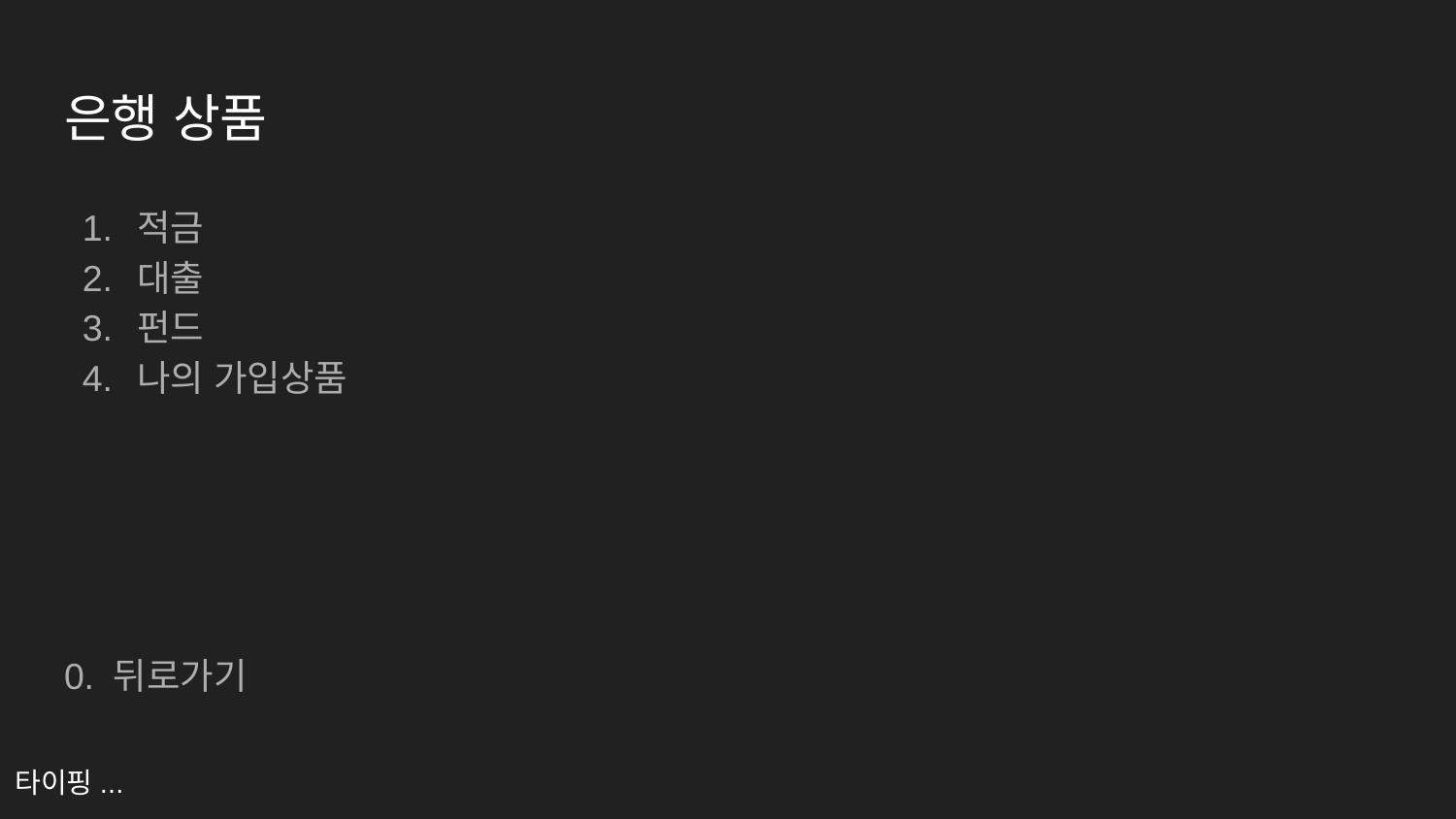

# 은행 상품
적금
대출
펀드
나의 가입상품

0. 뒤로가기
타이핑...